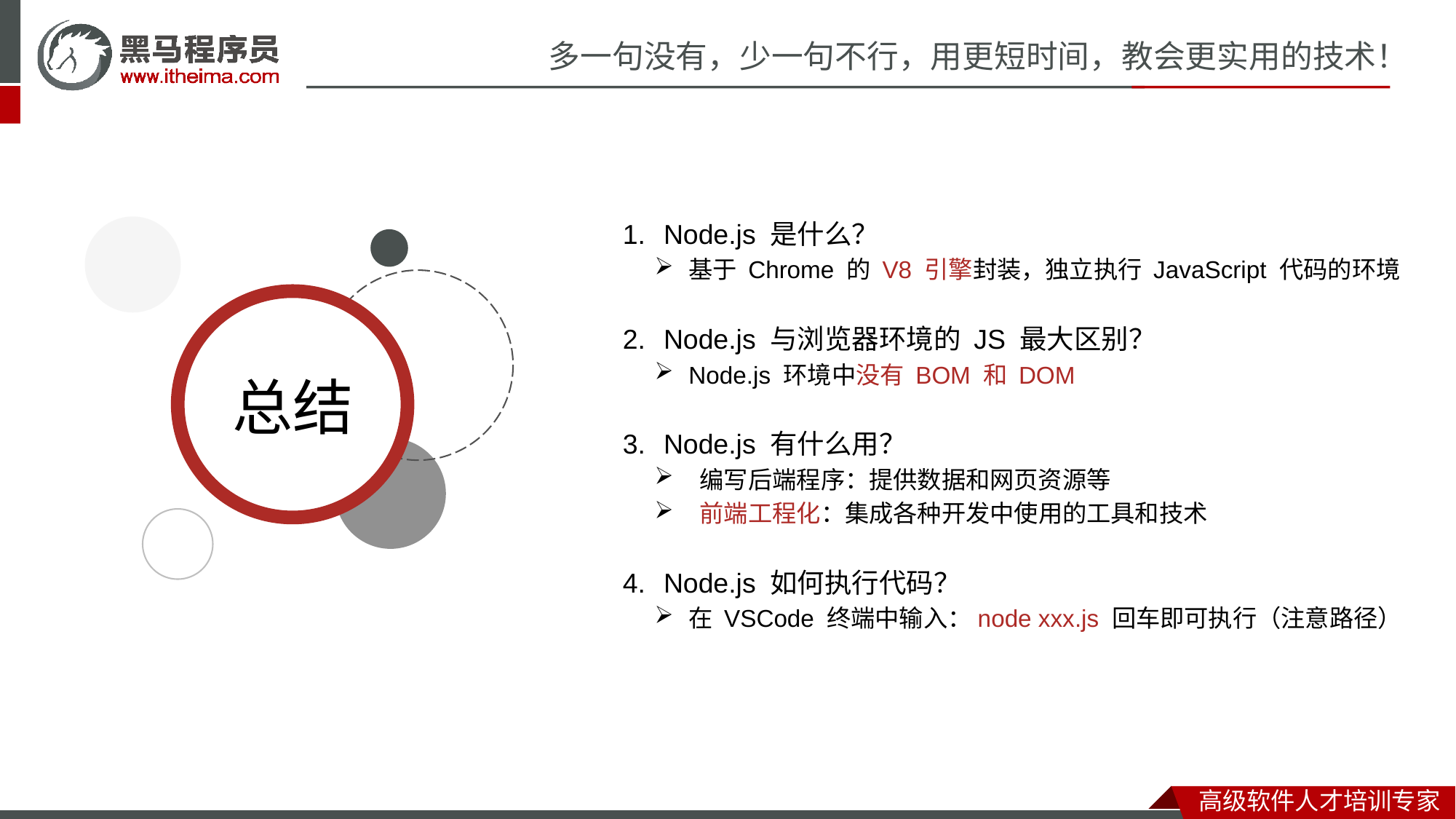

Node.js 是什么？
基于 Chrome 的 V8 引擎封装，独立执行 JavaScript 代码的环境
Node.js 与浏览器环境的 JS 最大区别？
Node.js 环境中没有 BOM 和 DOM
Node.js 有什么用？
 编写后端程序：提供数据和网页资源等
 前端工程化：集成各种开发中使用的工具和技术
Node.js 如何执行代码？
在 VSCode 终端中输入：node xxx.js 回车即可执行（注意路径）